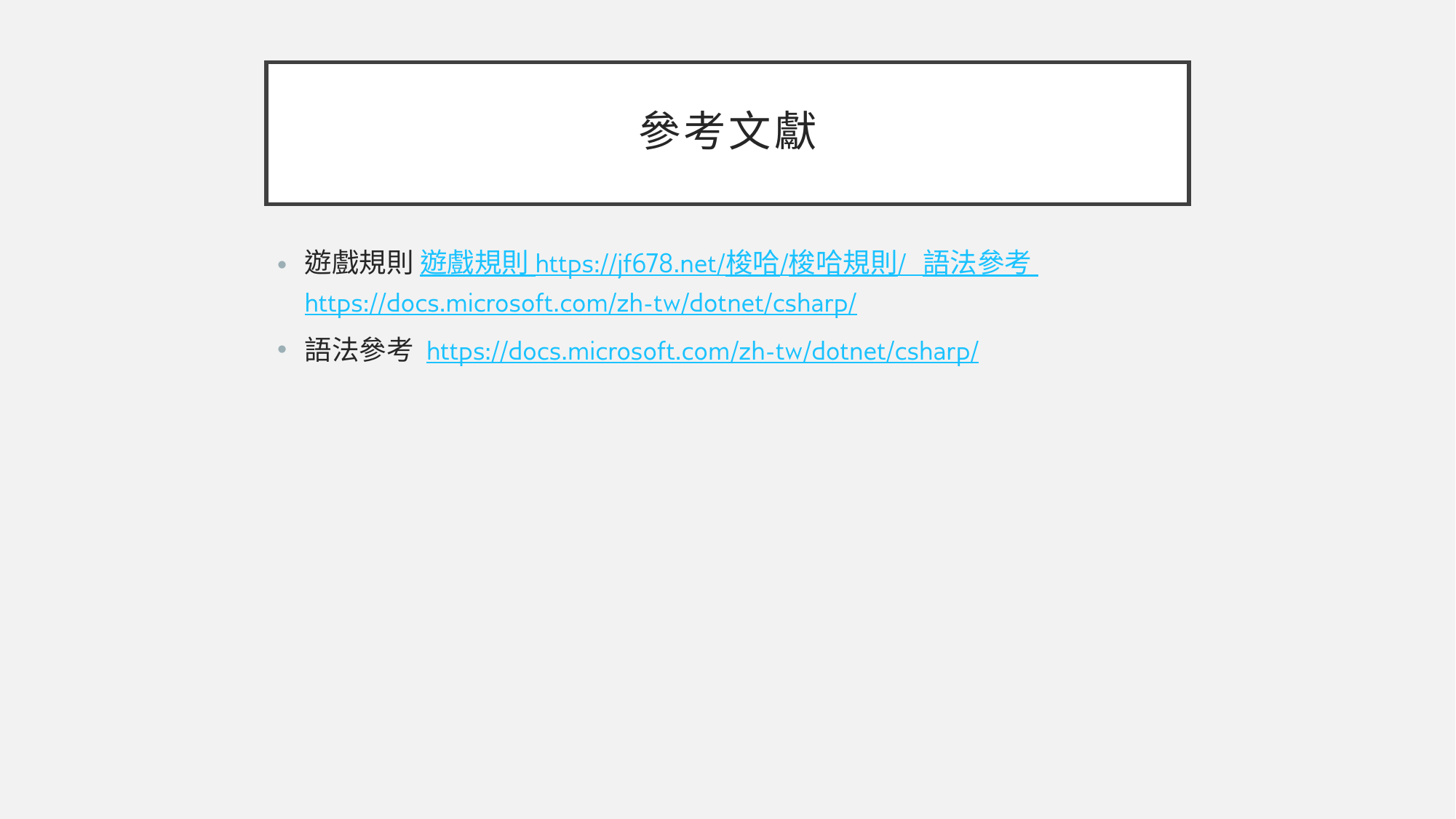

# 參考文獻
遊戲規則 遊戲規則 https://jf678.net/梭哈/梭哈規則/  語法參考 https://docs.microsoft.com/zh-tw/dotnet/csharp/
語法參考 https://docs.microsoft.com/zh-tw/dotnet/csharp/